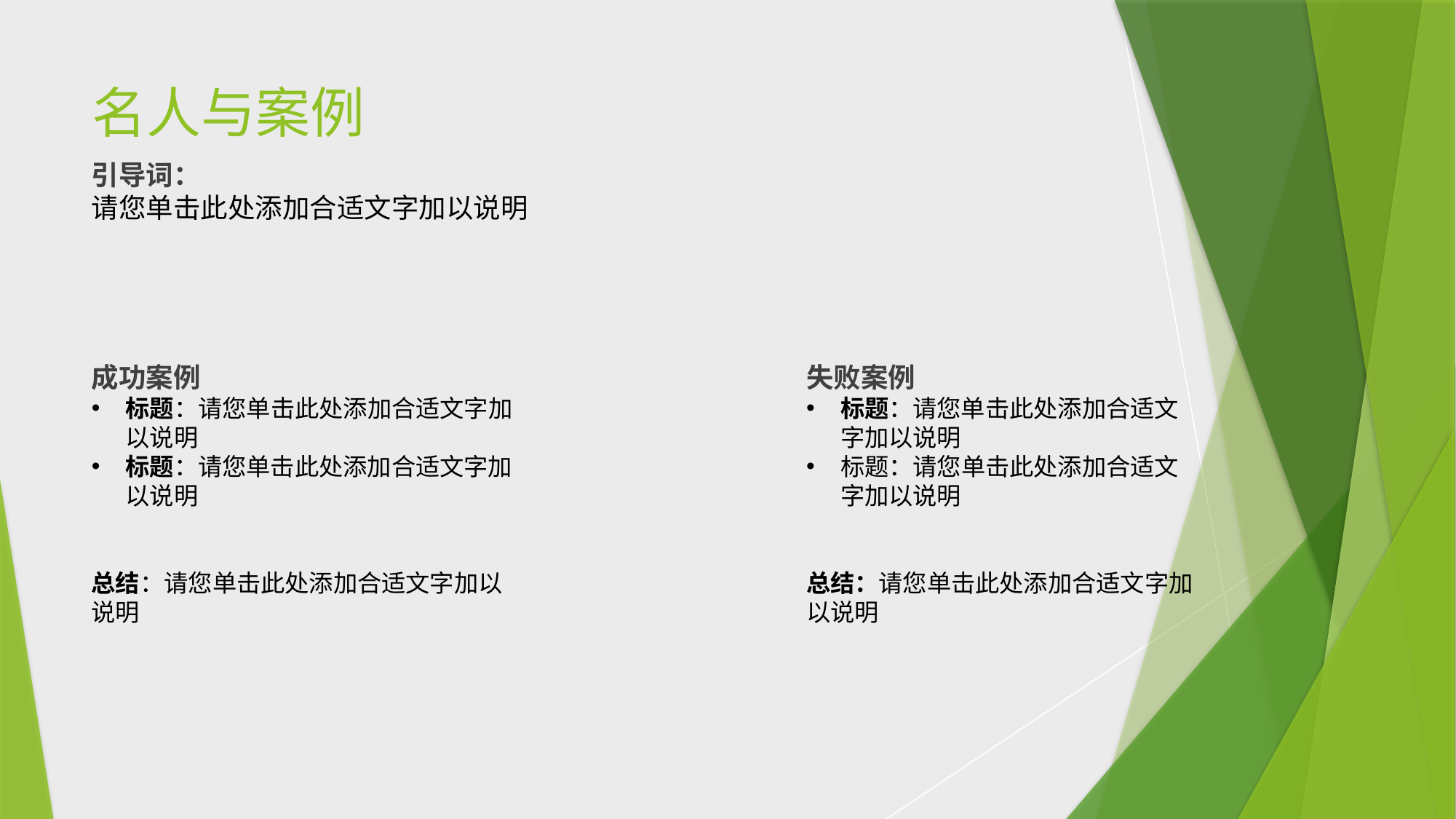

# 名人与案例
引导词：
请您单击此处添加合适文字加以说明
成功案例
标题：请您单击此处添加合适文字加以说明
标题：请您单击此处添加合适文字加以说明

总结：请您单击此处添加合适文字加以说明

失败案例
标题：请您单击此处添加合适文字加以说明
标题：请您单击此处添加合适文字加以说明

总结：请您单击此处添加合适文字加以说明